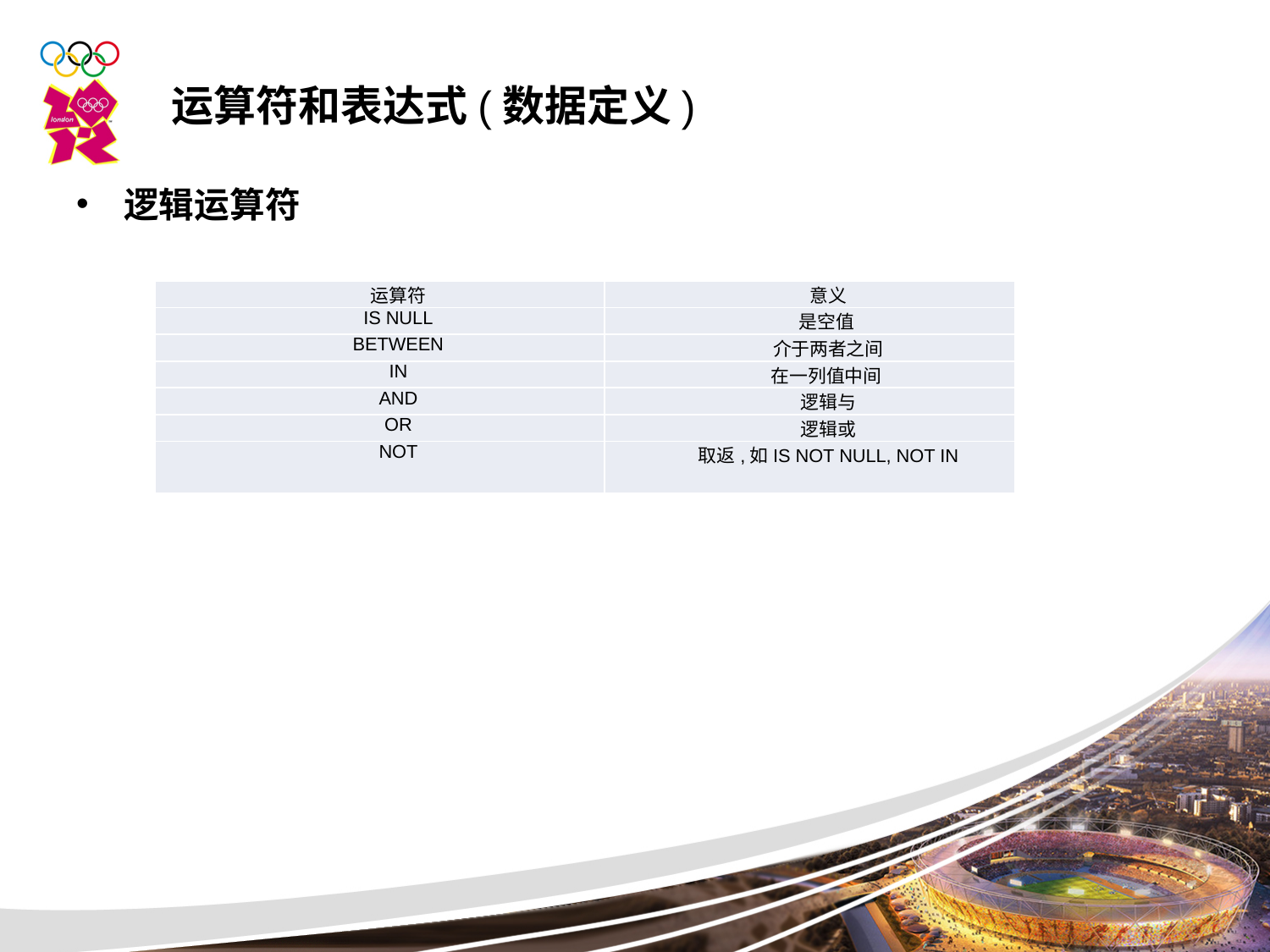

运算符和表达式(数据定义)
逻辑运算符

| 运算符 | 意义 |
| --- | --- |
| IS NULL | 是空值 |
| BETWEEN | 介于两者之间 |
| IN | 在一列值中间 |
| AND | 逻辑与 |
| OR | 逻辑或 |
| NOT | 取返,如IS NOT NULL, NOT IN |